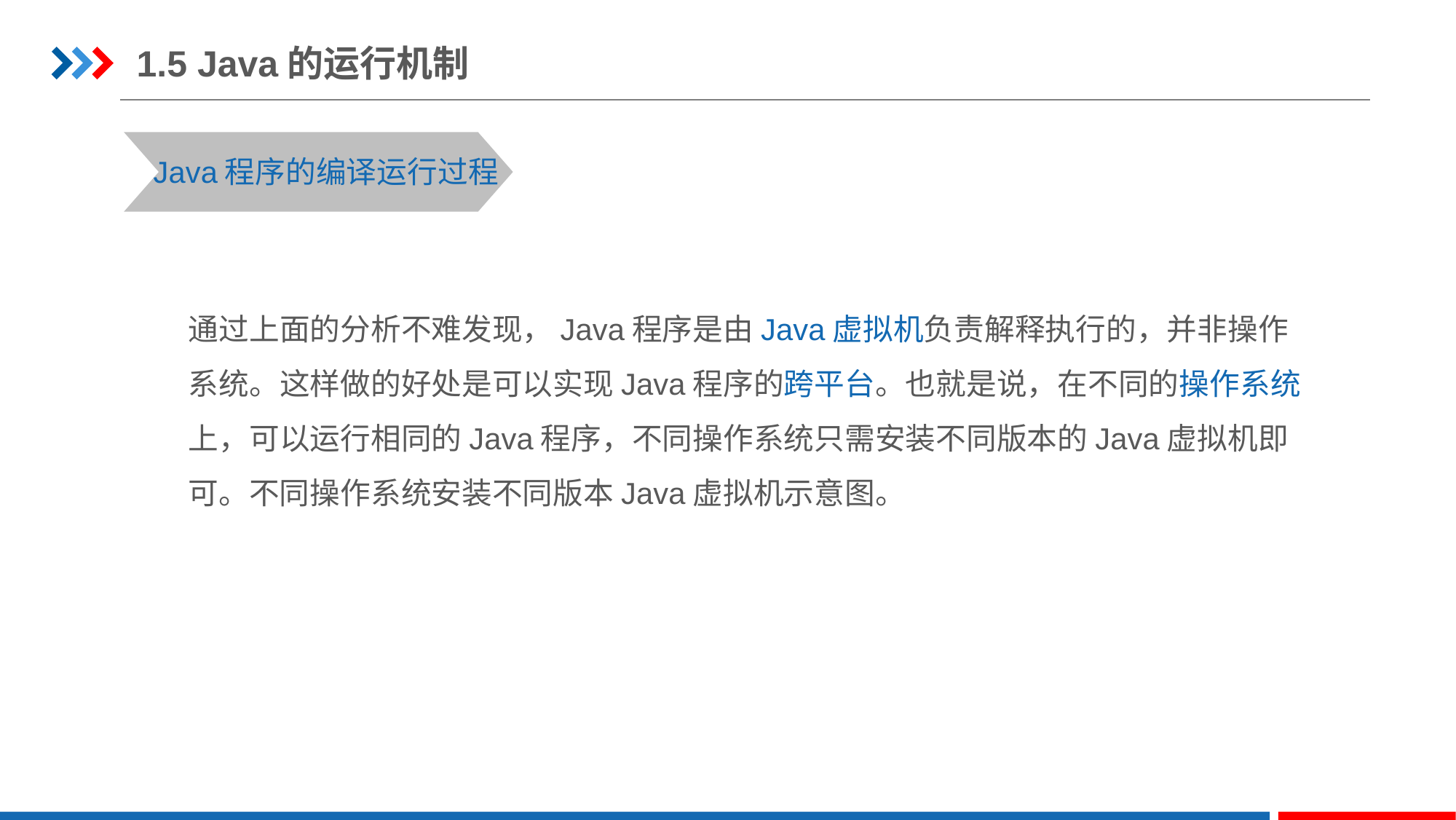

1.5 Java的运行机制

Java程序的编译运行过程

通过上面的分析不难发现，Java程序是由Java虚拟机负责解释执行的，并非操作系统。这样做的好处是可以实现Java程序的跨平台。也就是说，在不同的操作系统上，可以运行相同的Java程序，不同操作系统只需安装不同版本的Java虚拟机即可。不同操作系统安装不同版本Java虚拟机示意图。